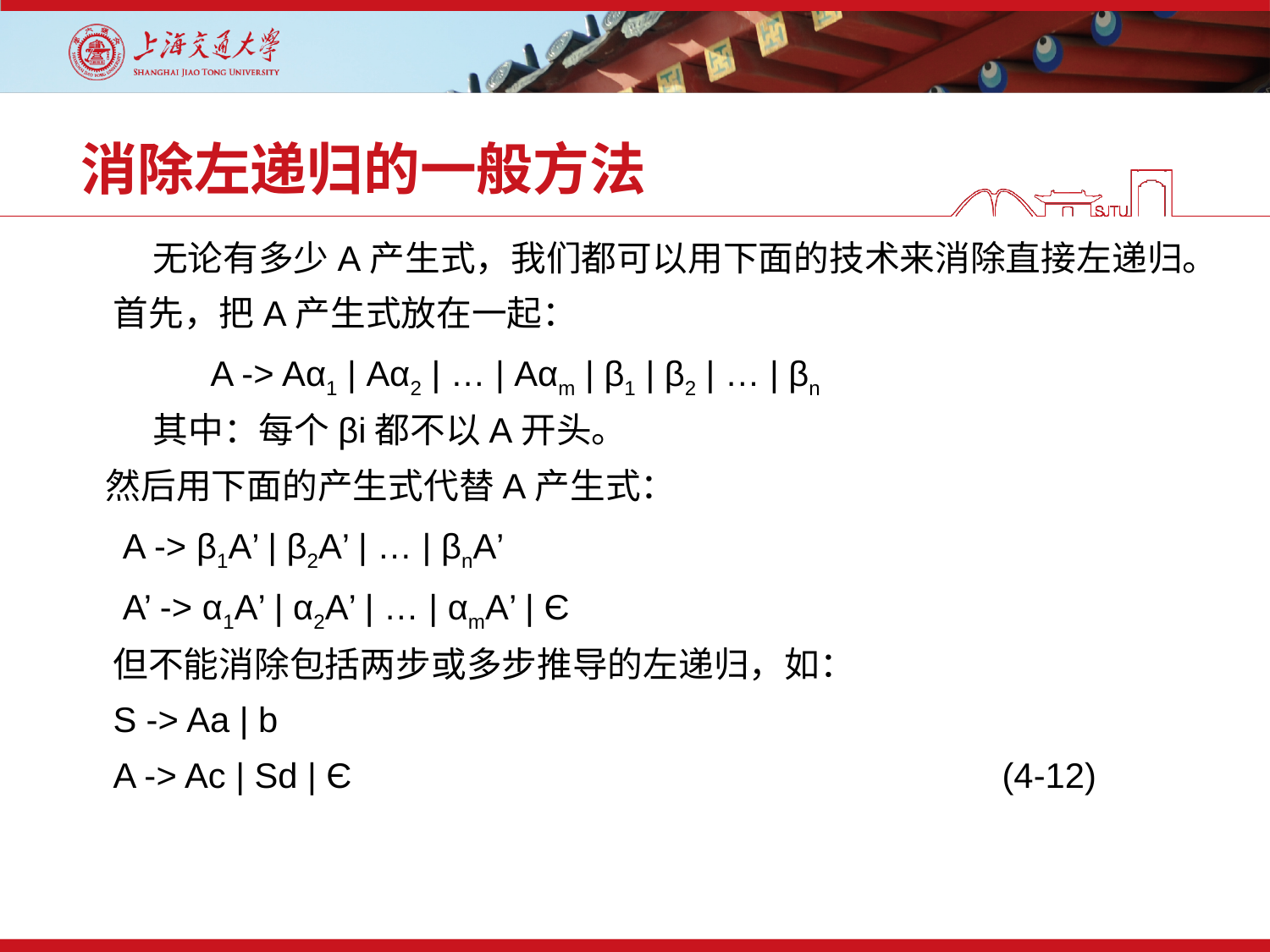

# 消除左递归的一般方法
        无论有多少A产生式，我们都可以用下面的技术来消除直接左递归。
   首先，把A产生式放在一起：
	          A -> Aα1 | Aα2 | … | Aαm | β1 | β2 | … | βn
	    其中：每个βi都不以A开头。
  然后用下面的产生式代替A产生式：
	 A -> β1A’ | β2A’ | … | βnA’
	 A’ -> α1A’ | α2A’ | … | αmA’ | Є
	但不能消除包括两步或多步推导的左递归，如：
	S -> Aa | b
	A -> Ac | Sd | Є						(4-12)